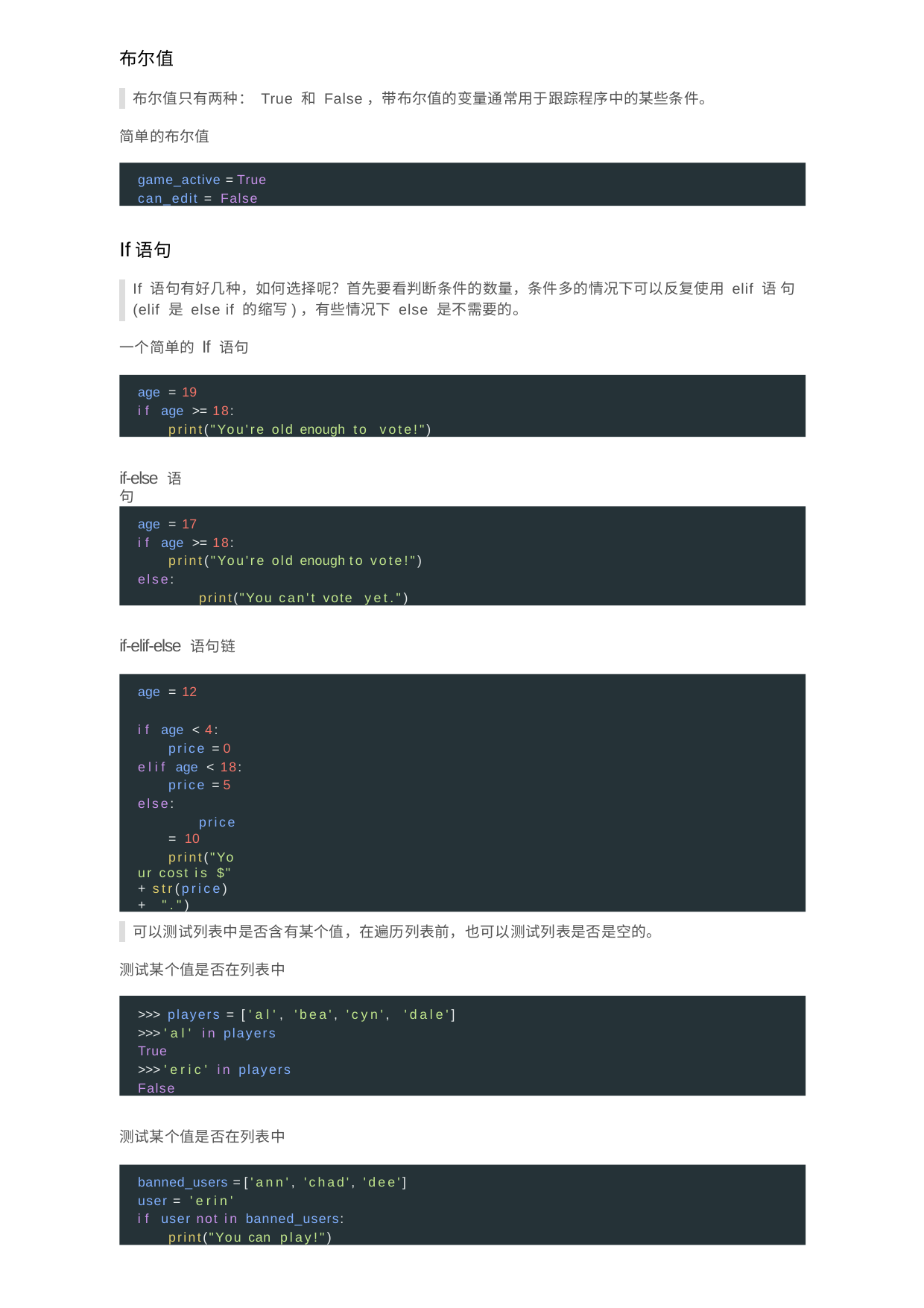

布尔值

布尔值只有两种： True 和 False，带布尔值的变量通常用于跟踪程序中的某些条件。

简单的布尔值

game_active = True  can_edit =  False
If语句
If 语句有好几种，如何选择呢？首先要看判断条件的数量，条件多的情况下可以反复使用 elif 语 句 (elif 是 else if 的缩写)，有些情况下 else 是不需要的。

⼀个简单的If 语句

age  = 19
if age  >= 18:
print("You're old enough  to vote!")
if-else 语句
age  = 17
if age  >= 18:
print("You're old enough to vote!")  else:
print("You can't vote  yet.")
if-elif-else 语句链
age  = 12

if age  < 4:
price = 0  elif age  < 18:
price = 5  else:
price =  10
print("Your cost is $" +  str(price) +    ".")
列表的条件测试

可以测试列表中是否含有某个值，在遍历列表前，也可以测试列表是否是空的。

测试某个值是否在列表中

>>>  players =  ['al', 'bea', 'cyn', 'dale']
>>> 'al' in players  True
>>> 'eric' in players  False
测试某个值是否在列表中
banned_users = ['ann', 'chad', 'dee']  user =  'erin'
if user not in banned_users:  print("You can  play!")